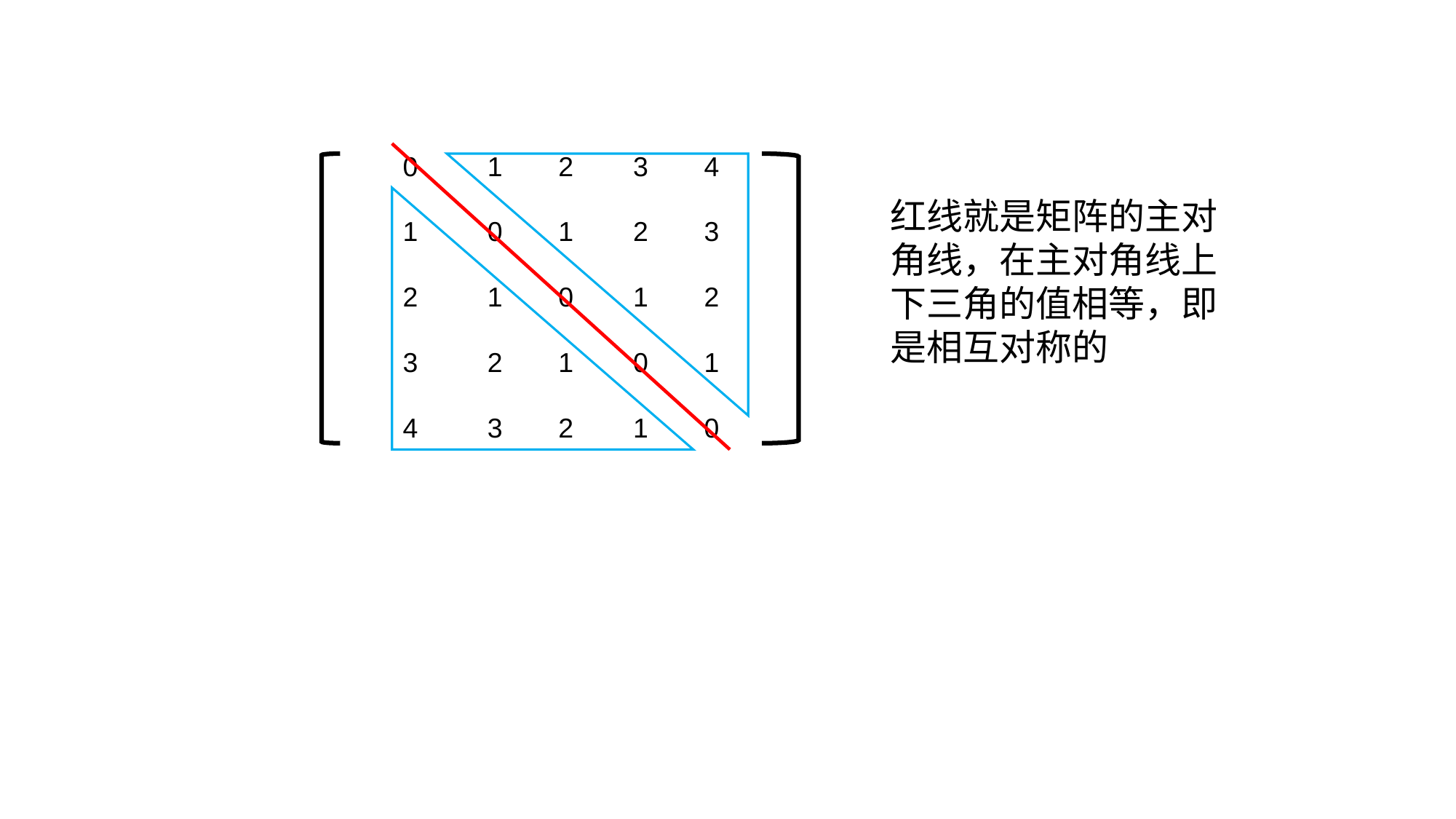

0
1
2
3
4

红线就是矩阵的主对角线，在主对角线上下三角的值相等，即是相互对称的

1
0
1
2
3
2
1
0
1
2
3
2
1
0
1
4
3
2
1
0